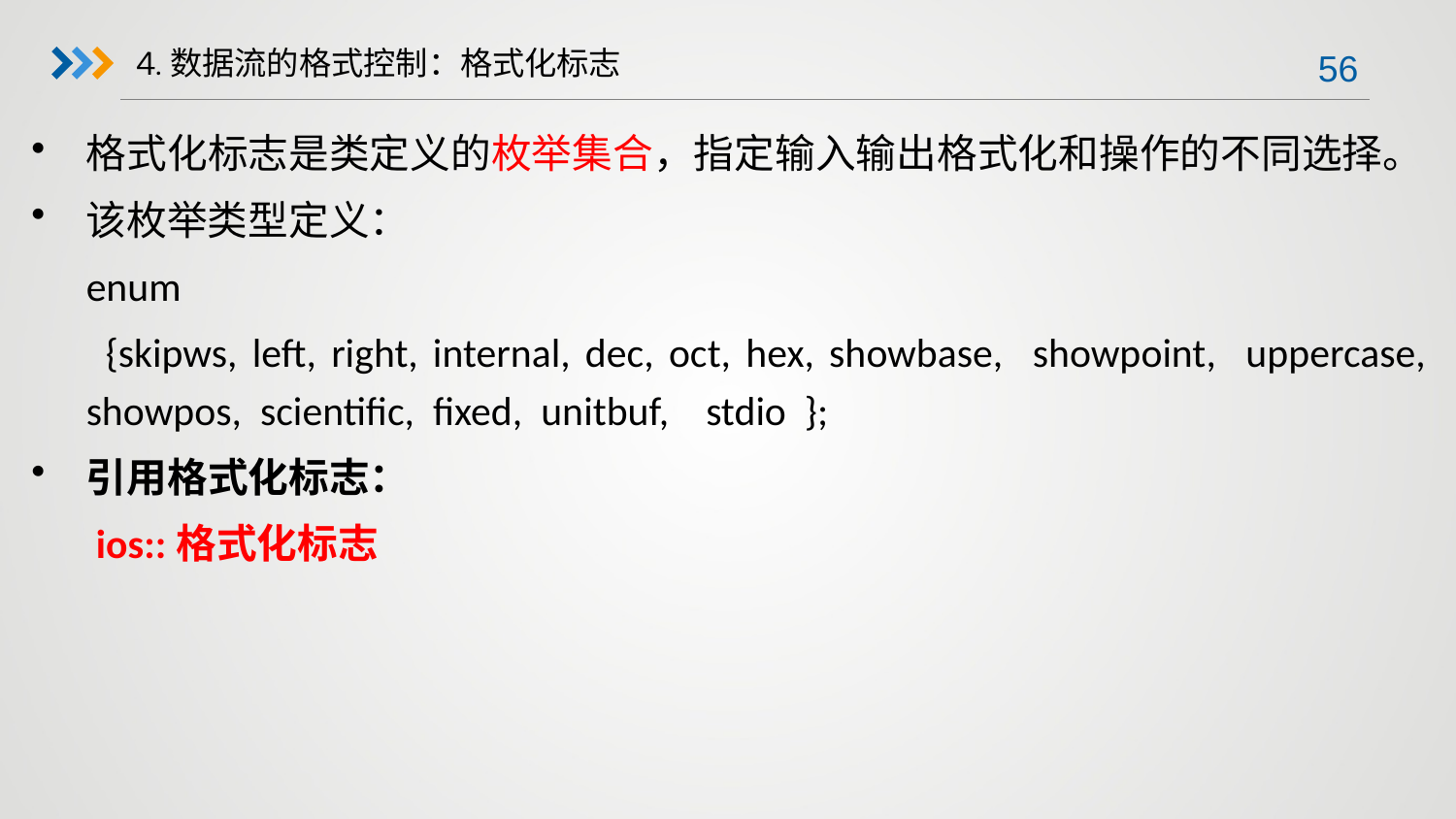

4.数据流的格式控制：格式化标志
格式化标志是类定义的枚举集合，指定输入输出格式化和操作的不同选择。
该枚举类型定义：
	enum
     {skipws, left, right, internal, dec, oct, hex, showbase,  showpoint,  uppercase,  showpos,  scientific,  fixed,  unitbuf,    stdio  };
引用格式化标志：
       ios::格式化标志